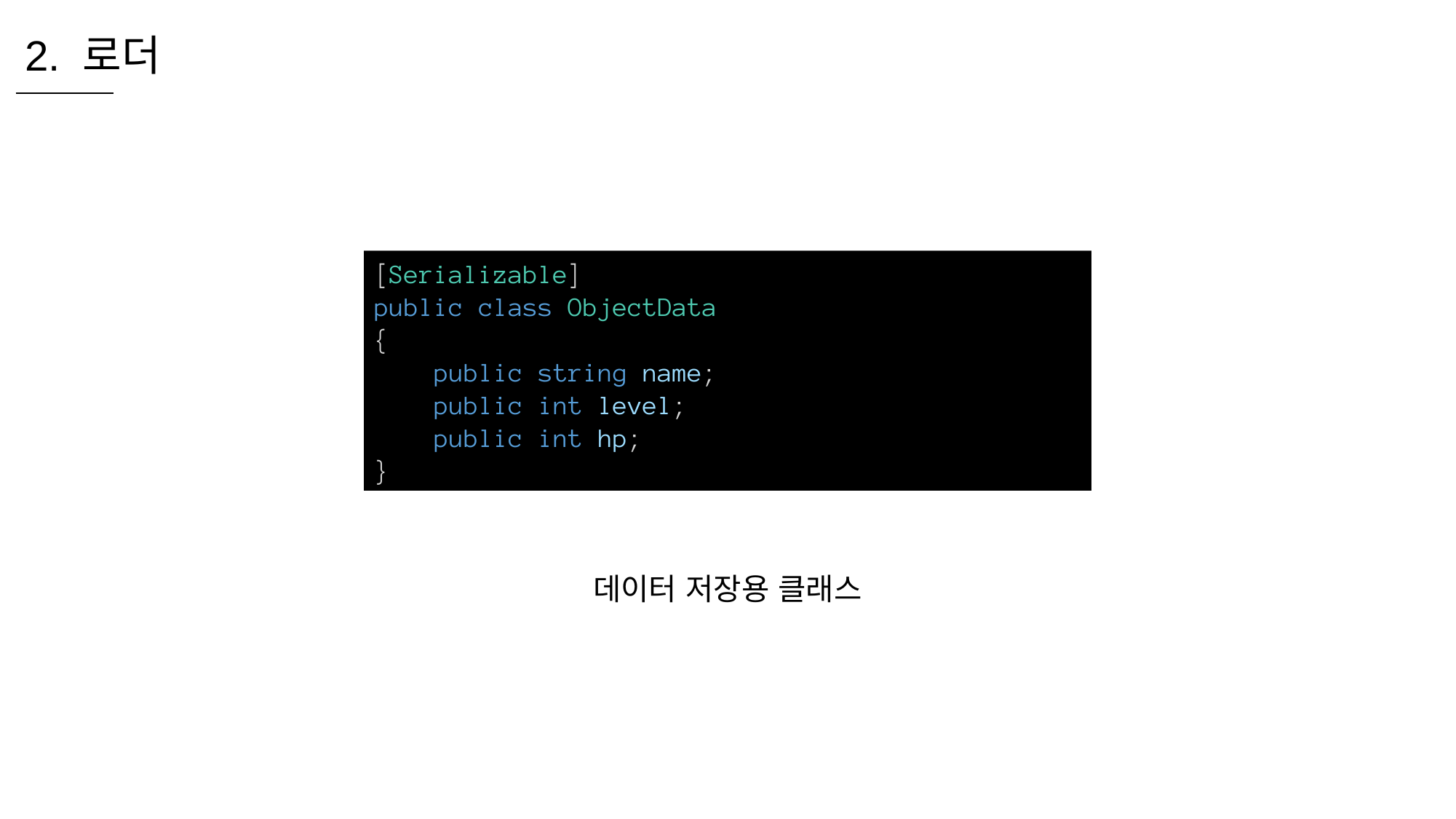

2. 로더
[Serializable]
public class ObjectData
{
    public string name;
    public int level;
    public int hp;
}
데이터 저장용 클래스